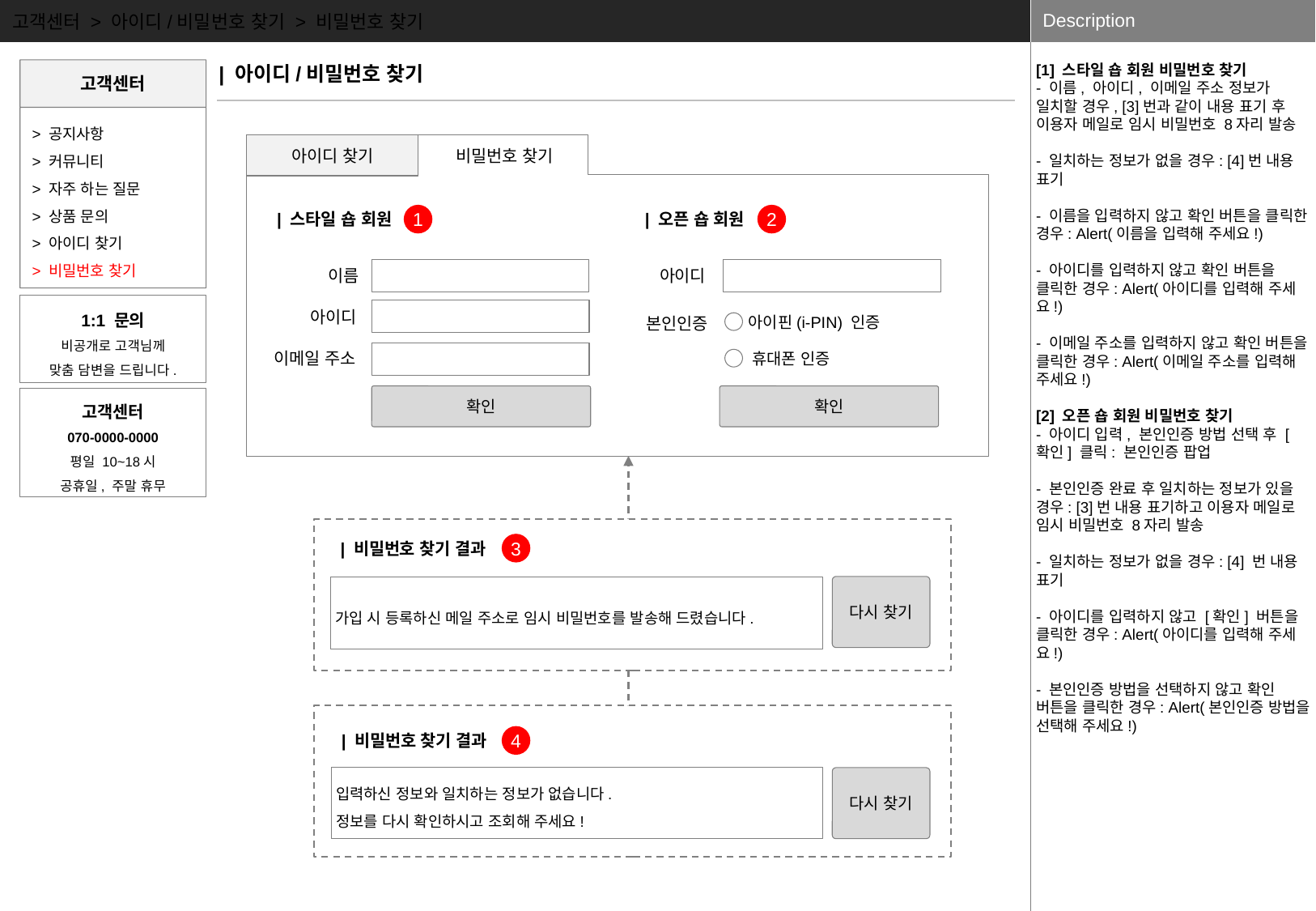

고객센터 > 아이디/비밀번호 찾기 > 비밀번호 찾기

[1] 스타일 숍 회원 비밀번호 찾기
- 이름, 아이디, 이메일 주소 정보가 일치할 경우, [3]번과 같이 내용 표기 후 이용자 메일로 임시 비밀번호 8자리 발송

- 일치하는 정보가 없을 경우: [4]번 내용 표기

- 이름을 입력하지 않고 확인 버튼을 클릭한 경우: Alert(이름을 입력해 주세요!)

- 아이디를 입력하지 않고 확인 버튼을 클릭한 경우: Alert(아이디를 입력해 주세요!)

- 이메일 주소를 입력하지 않고 확인 버튼을 클릭한 경우: Alert(이메일 주소를 입력해 주세요!)

[2] 오픈 숍 회원 비밀번호 찾기
- 아이디 입력, 본인인증 방법 선택 후 [확인] 클릭: 본인인증 팝업

- 본인인증 완료 후 일치하는 정보가 있을 경우: [3]번 내용 표기하고 이용자 메일로 임시 비밀번호 8자리 발송

- 일치하는 정보가 없을 경우: [4] 번 내용 표기

- 아이디를 입력하지 않고 [확인] 버튼을 클릭한 경우: Alert(아이디를 입력해 주세요!)

- 본인인증 방법을 선택하지 않고 확인 버튼을 클릭한 경우: Alert(본인인증 방법을 선택해 주세요!)

 | 아이디/비밀번호 찾기
고객센터
> 공지사항
> 커뮤니티
> 자주 하는 질문
> 상품 문의
> 아이디 찾기
> 비밀번호 찾기
아이디 찾기

아이디 찾기
비밀번호 찾기
| 스타일 숍 회원
| 오픈 숍 회원
1
2
아이디
이름

1:1 문의
비공개로 고객님께
맞춤 담변을 드립니다.

아이디
본인인증
아이핀(i-PIN) 인증

이메일 주소

휴대폰 인증

확인
확인
고객센터
070-0000-0000
평일 10~18시
공휴일, 주말 휴무

| 비밀번호 찾기 결과
3
다시 찾기
가입 시 등록하신 메일 주소로 임시 비밀번호를 발송해 드렸습니다.

| 비밀번호 찾기 결과
4
입력하신 정보와 일치하는 정보가 없습니다.
정보를 다시 확인하시고 조회해 주세요!
다시 찾기